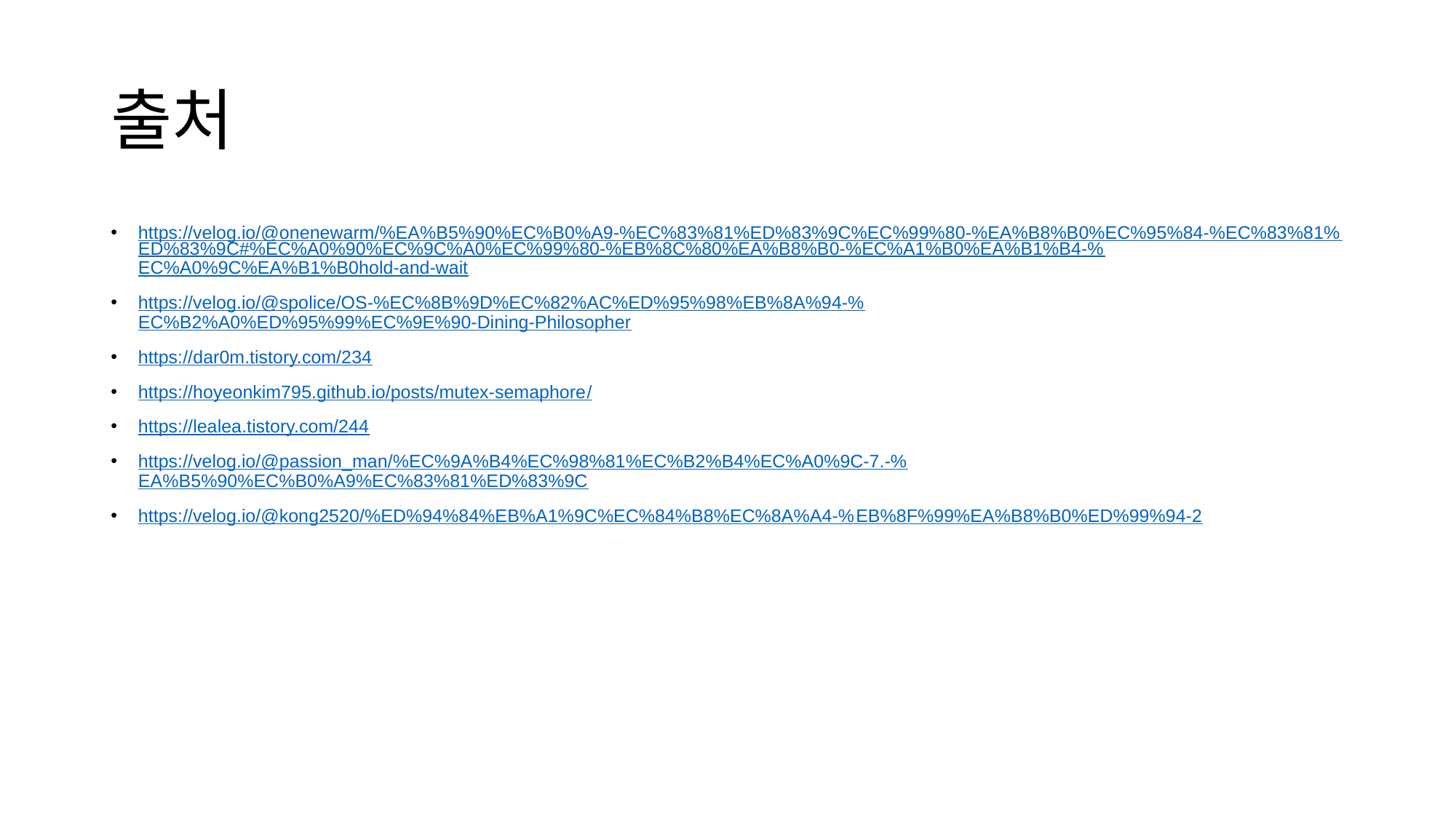

# 출처
https://velog.io/@onenewarm/%EA%B5%90%EC%B0%A9-%EC%83%81%ED%83%9C%EC%99%80-%EA%B8%B0%EC%95%84-%EC%83%81%ED%83%9C#%EC%A0%90%EC%9C%A0%EC%99%80-%EB%8C%80%EA%B8%B0-%EC%A1%B0%EA%B1%B4-%EC%A0%9C%EA%B1%B0hold-and-wait
https://velog.io/@spolice/OS-%EC%8B%9D%EC%82%AC%ED%95%98%EB%8A%94-%EC%B2%A0%ED%95%99%EC%9E%90-Dining-Philosopher
https://dar0m.tistory.com/234
https://hoyeonkim795.github.io/posts/mutex-semaphore/
https://lealea.tistory.com/244
https://velog.io/@passion_man/%EC%9A%B4%EC%98%81%EC%B2%B4%EC%A0%9C-7.-%EA%B5%90%EC%B0%A9%EC%83%81%ED%83%9C
https://velog.io/@kong2520/%ED%94%84%EB%A1%9C%EC%84%B8%EC%8A%A4-%EB%8F%99%EA%B8%B0%ED%99%94-2